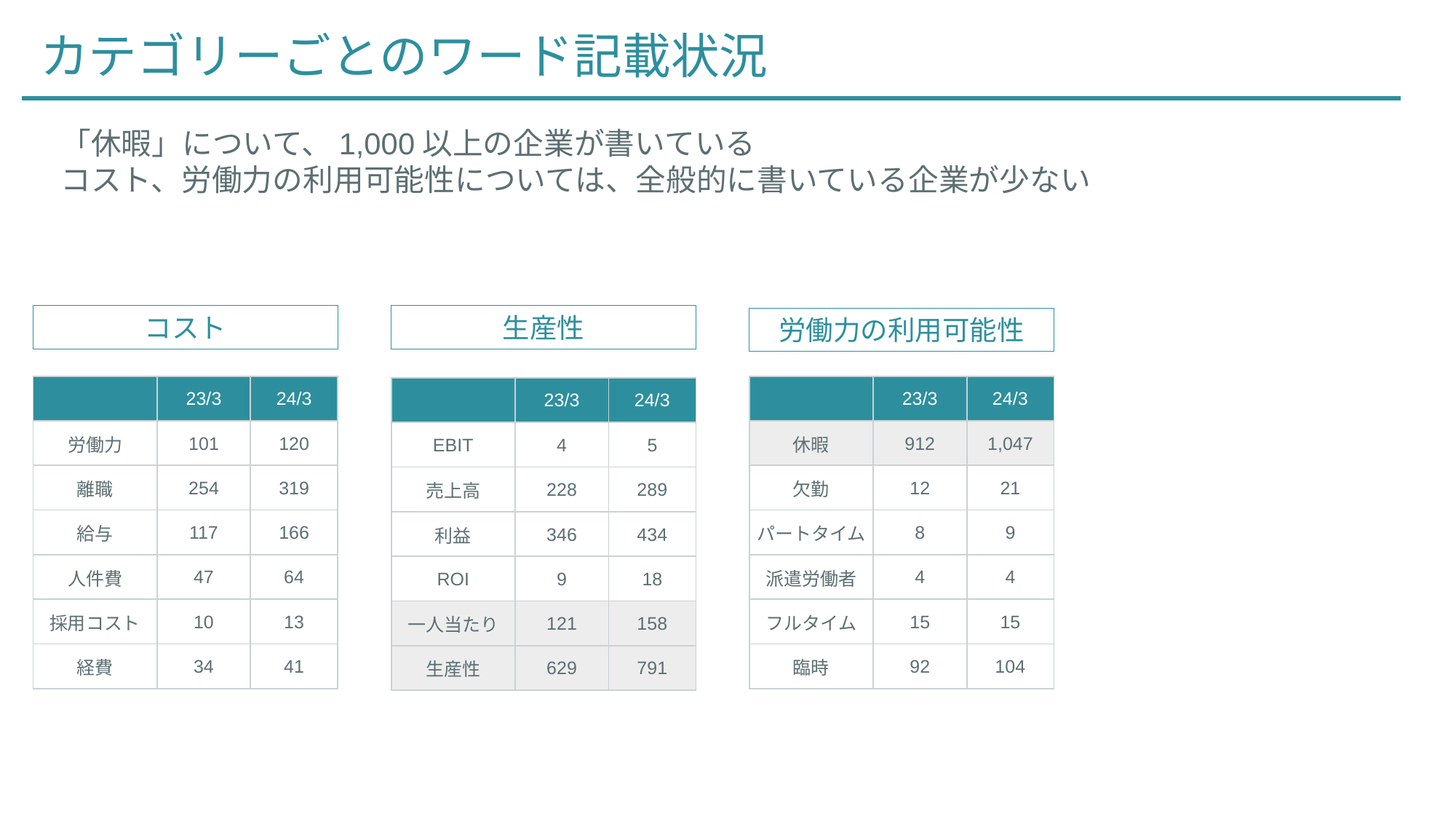

カテゴリーごとのワード記載状況
「休暇」について、1,000以上の企業が書いている
コスト、労働力の利用可能性については、全般的に書いている企業が少ない
コスト
生産性
労働力の利用可能性
|  | 23/3 | 24/3 |
| --- | --- | --- |
| 休暇 | 912 | 1,047 |
| 欠勤 | 12 | 21 |
| パートタイム | 8 | 9 |
| 派遣労働者 | 4 | 4 |
| フルタイム | 15 | 15 |
| 臨時 | 92 | 104 |
|  | 23/3 | 24/3 |
| --- | --- | --- |
| 労働力 | 101 | 120 |
| 離職 | 254 | 319 |
| 給与 | 117 | 166 |
| 人件費 | 47 | 64 |
| 採用コスト | 10 | 13 |
| 経費 | 34 | 41 |
|  | 23/3 | 24/3 |
| --- | --- | --- |
| EBIT | 4 | 5 |
| 売上高 | 228 | 289 |
| 利益 | 346 | 434 |
| ROI | 9 | 18 |
| 一人当たり | 121 | 158 |
| 生産性 | 629 | 791 |